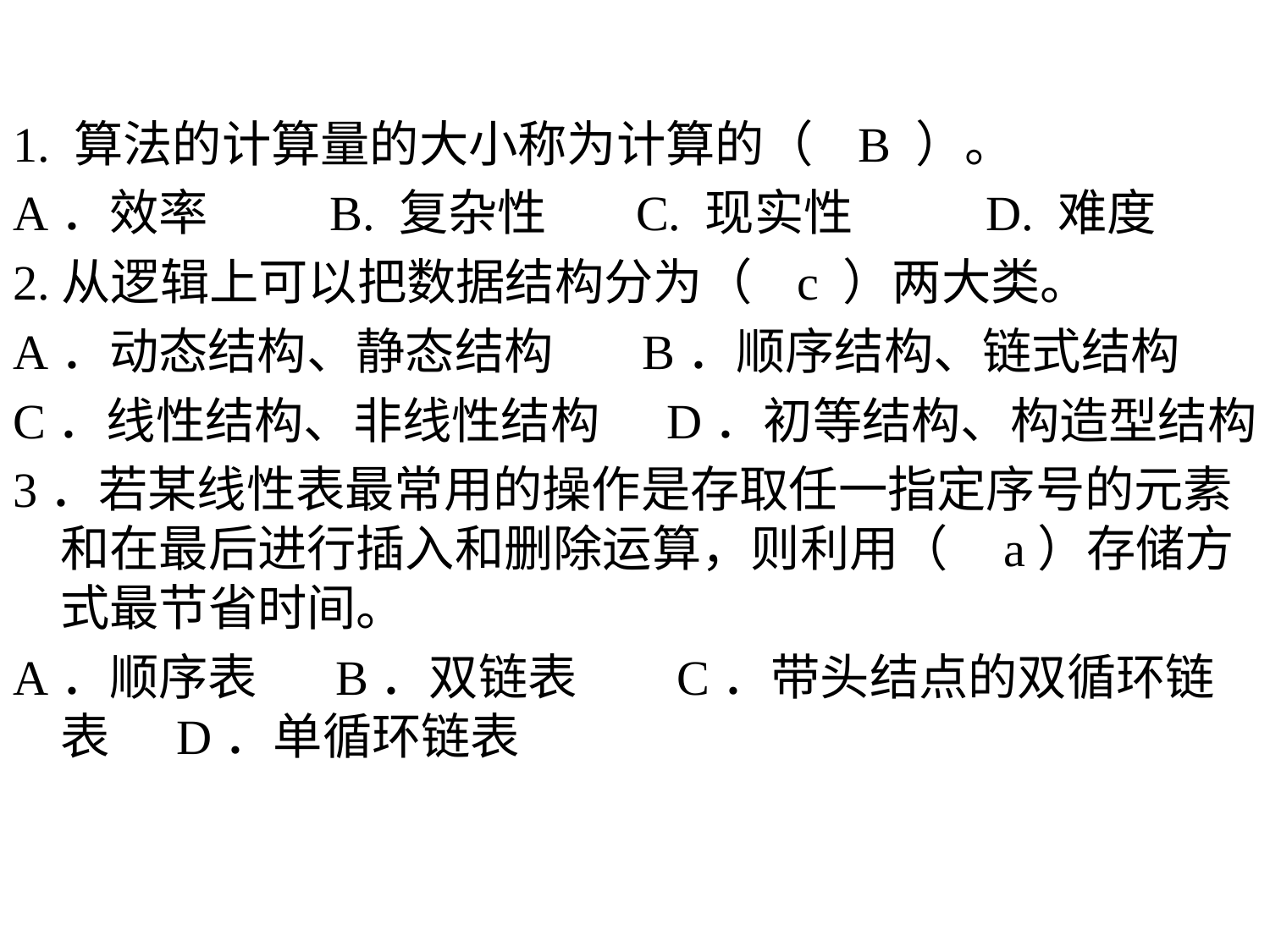

1. 算法的计算量的大小称为计算的（   B ）。
A．效率          B. 复杂性       C. 现实性           D. 难度
2.从逻辑上可以把数据结构分为（   c ）两大类。
A．动态结构、静态结构       B．顺序结构、链式结构
C．线性结构、非线性结构     D．初等结构、构造型结构
3．若某线性表最常用的操作是存取任一指定序号的元素和在最后进行插入和删除运算，则利用（    a）存储方式最节省时间。
A．顺序表      B．双链表        C．带头结点的双循环链表     D．单循环链表